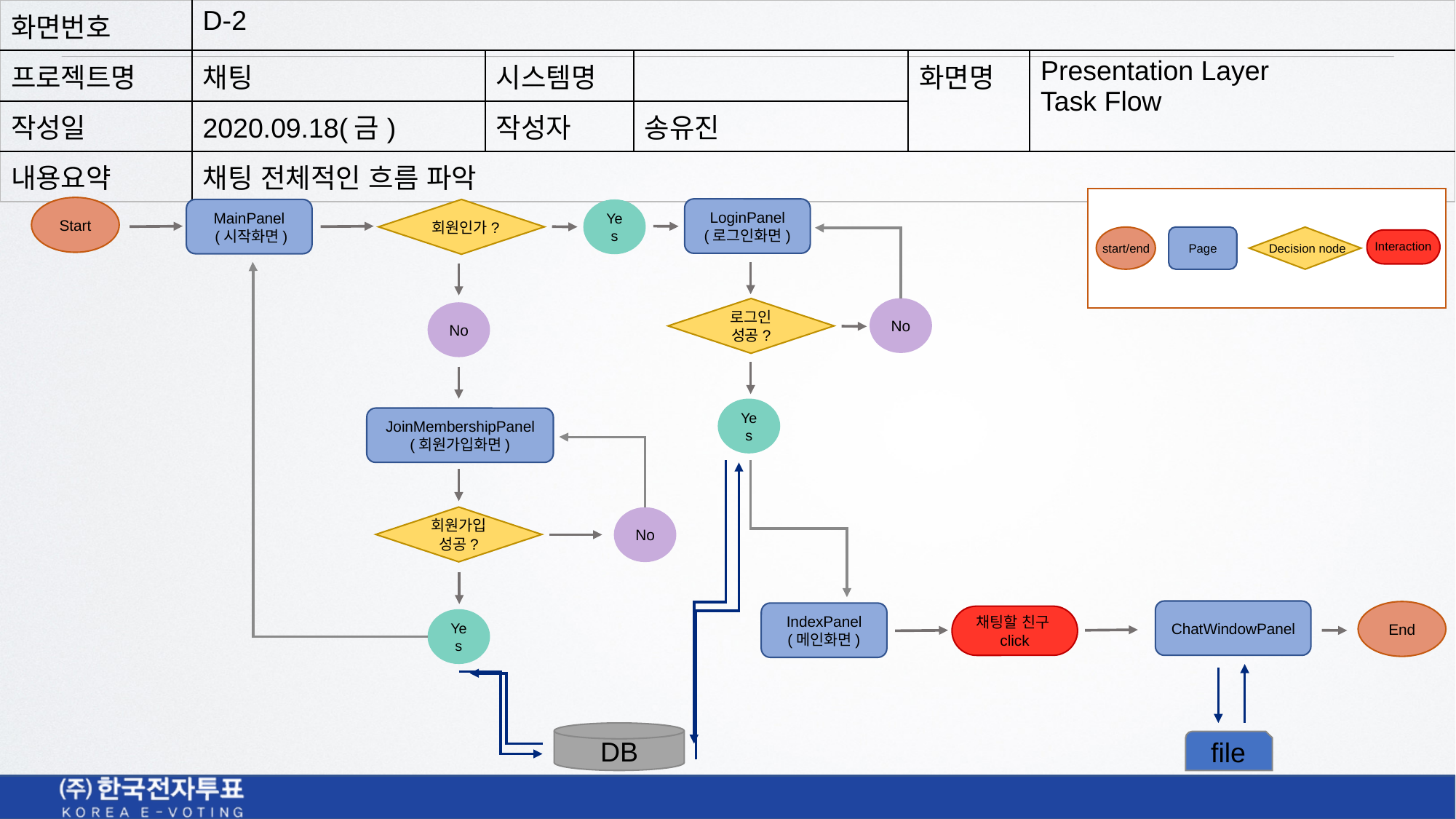

| 화면번호 | D-2 |  |  |  |  |
| --- | --- | --- | --- | --- | --- |
| 프로젝트명 | 채팅 | 시스템명 |  | 화면명 | Presentation Layer Task Flow |
| 작성일 | 2020.09.18(금) | 작성자 | 송유진 |  |  |
| 내용요약 | 채팅 전체적인 흐름 파악 |  |  |  |  |

Page

Start
LoginPanel
(로그인화면)
MainPanel
 (시작화면)
회원인가?
Yes
Interaction

Decision node

start/end

No
로그인 성공?
No
Yes
JoinMembershipPanel
(회원가입화면)
회원가입 성공?
No
ChatWindowPanel
End
IndexPanel
(메인화면)
채팅할 친구click
Yes
DB
file